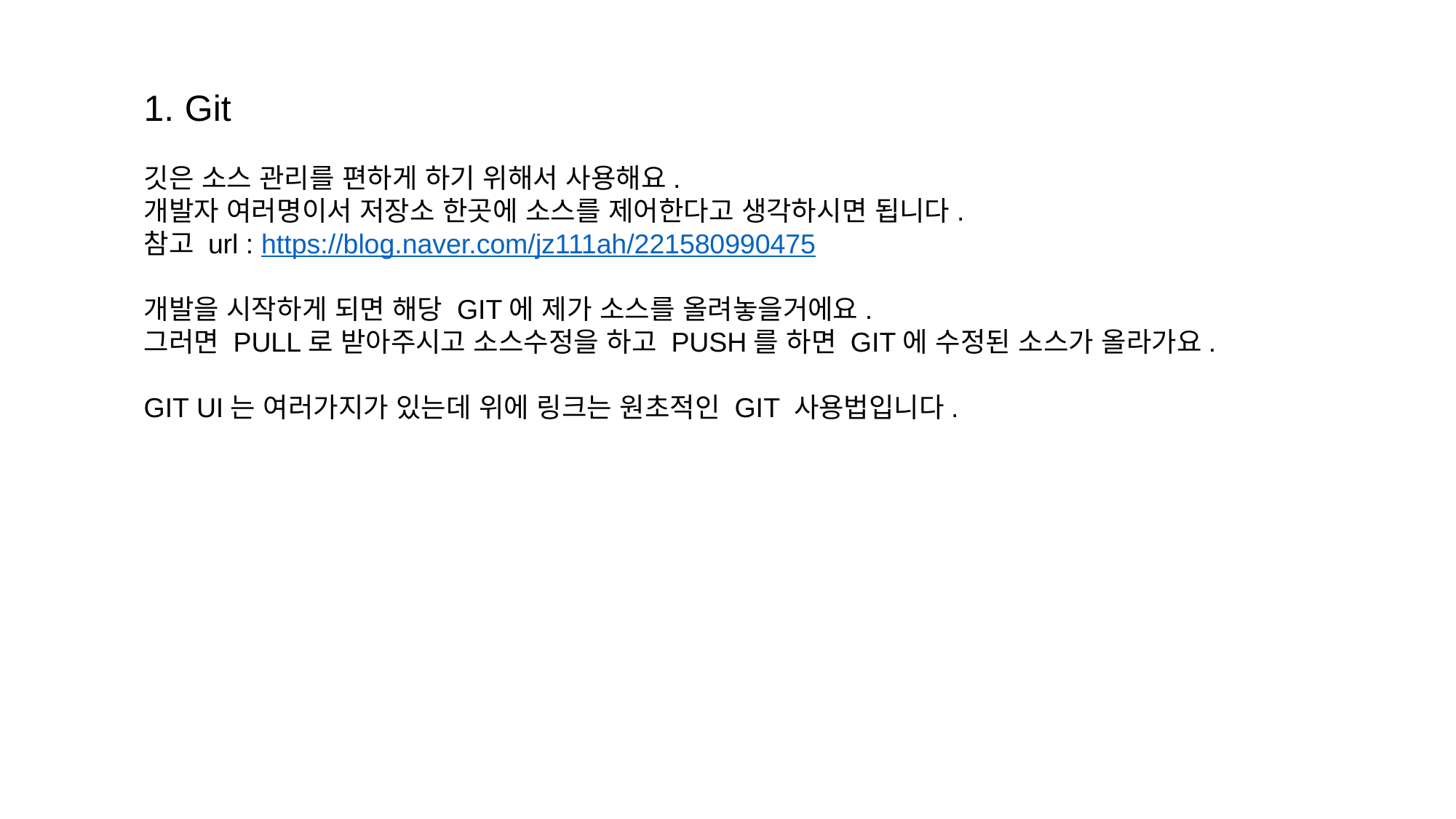

Git

깃은 소스 관리를 편하게 하기 위해서 사용해요.
개발자 여러명이서 저장소 한곳에 소스를 제어한다고 생각하시면 됩니다.
참고 url : https://blog.naver.com/jz111ah/221580990475

개발을 시작하게 되면 해당 GIT에 제가 소스를 올려놓을거에요.
그러면 PULL로 받아주시고 소스수정을 하고 PUSH를 하면 GIT에 수정된 소스가 올라가요.

GIT UI는 여러가지가 있는데 위에 링크는 원초적인 GIT 사용법입니다.